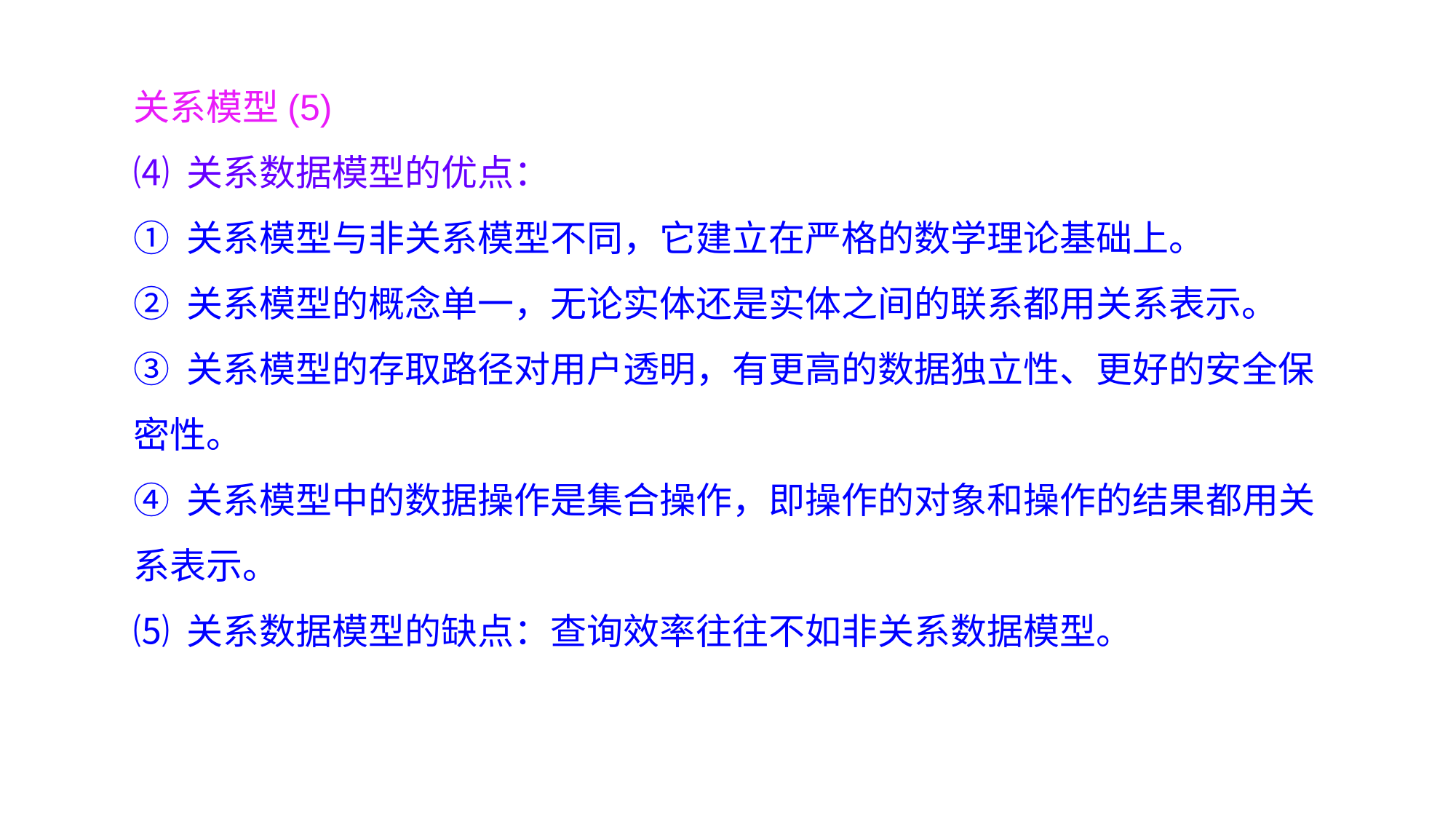

关系模型(5)
⑷ 关系数据模型的优点：
① 关系模型与非关系模型不同，它建立在严格的数学理论基础上。
② 关系模型的概念单一，无论实体还是实体之间的联系都用关系表示。
③ 关系模型的存取路径对用户透明，有更高的数据独立性、更好的安全保密性。
④ 关系模型中的数据操作是集合操作，即操作的对象和操作的结果都用关系表示。
⑸ 关系数据模型的缺点：查询效率往往不如非关系数据模型。